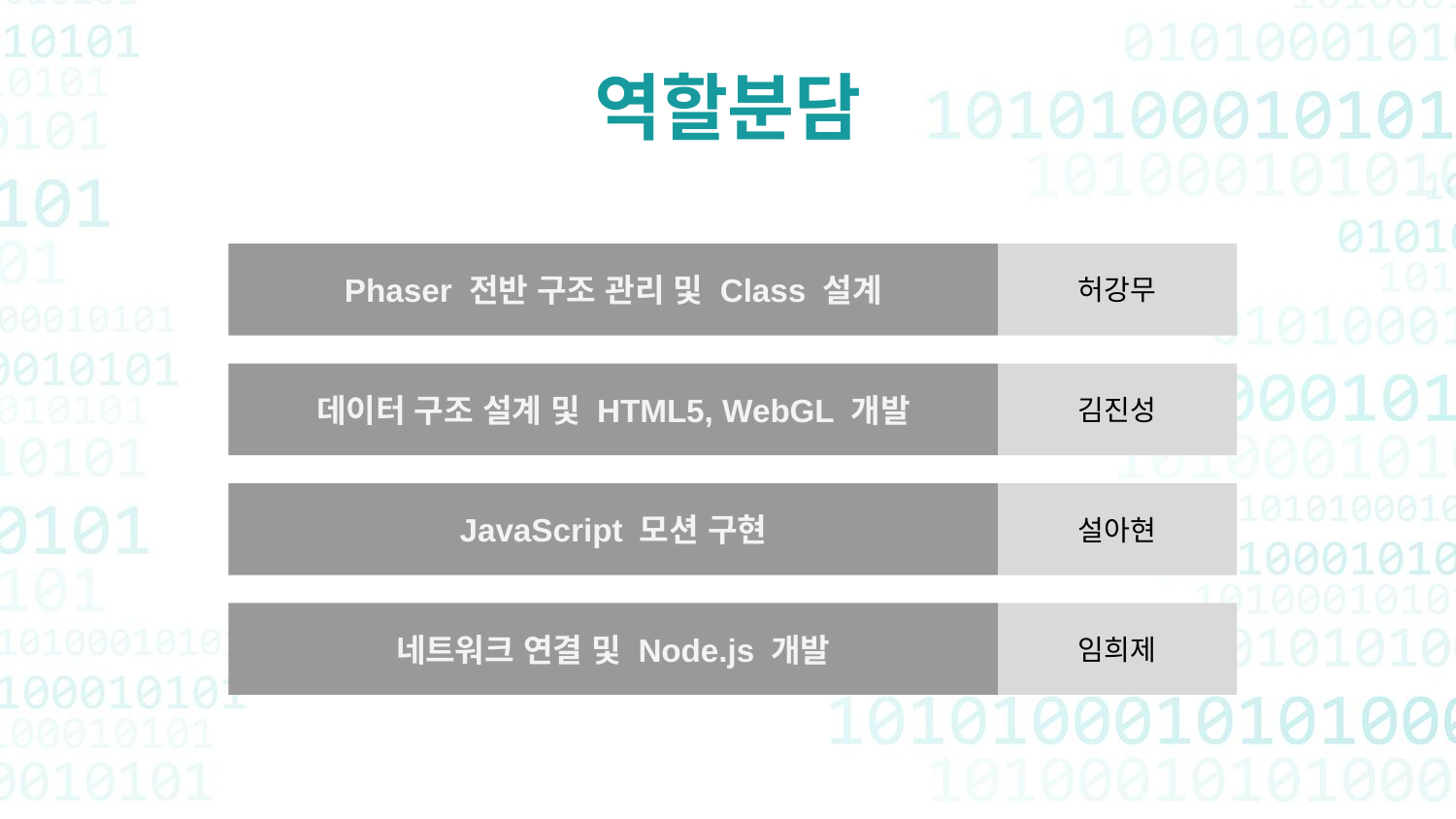

역할분담
Phaser 전반 구조 관리 및 Class 설계
허강무
데이터 구조 설계 및 HTML5, WebGL 개발
김진성
JavaScript 모션 구현
설아현
네트워크 연결 및 Node.js 개발
임희제